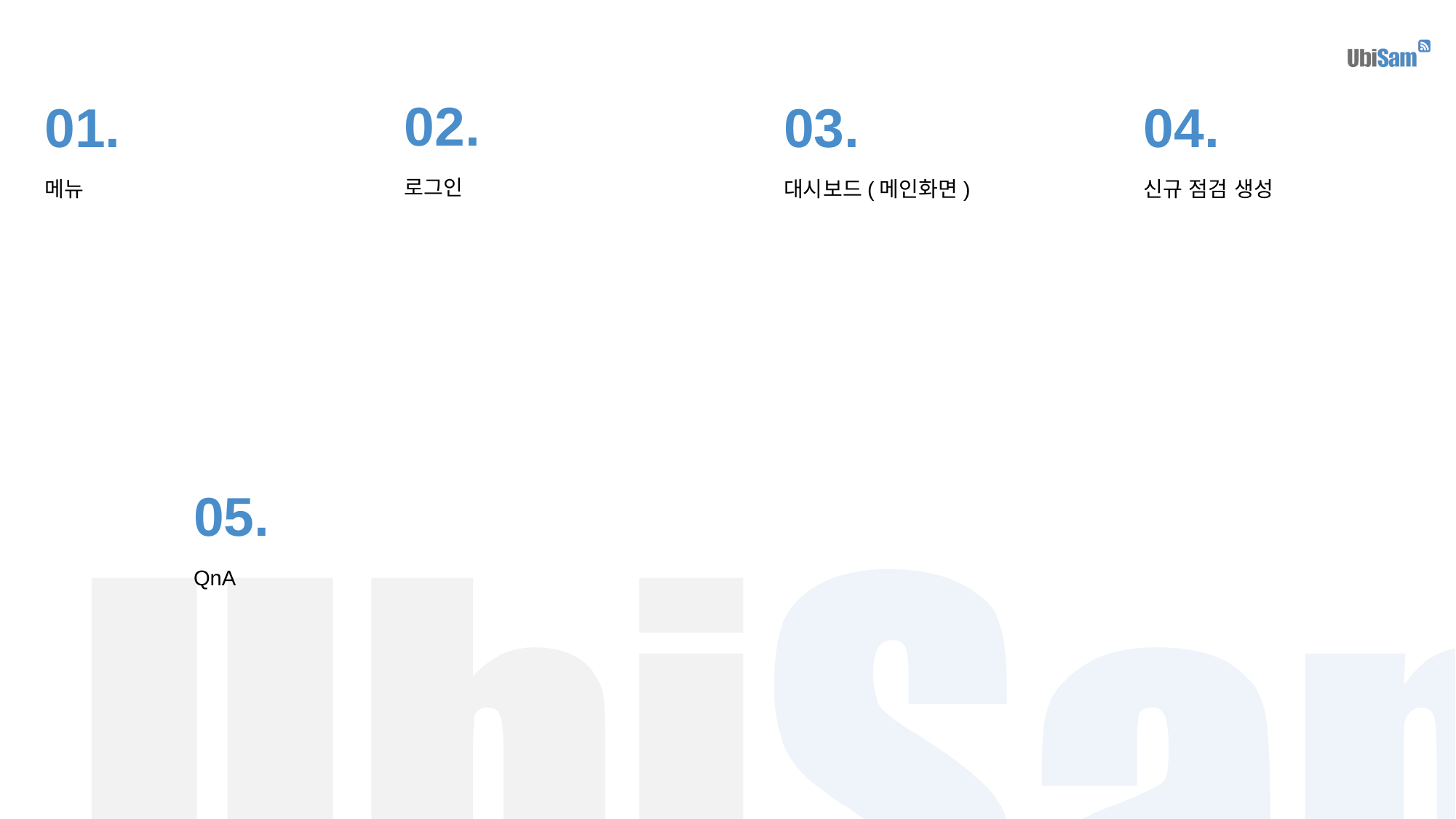

02.
01.
03.
04.
로그인
메뉴
대시보드(메인화면)
신규 점검 생성
07.
05.
06.

QnA